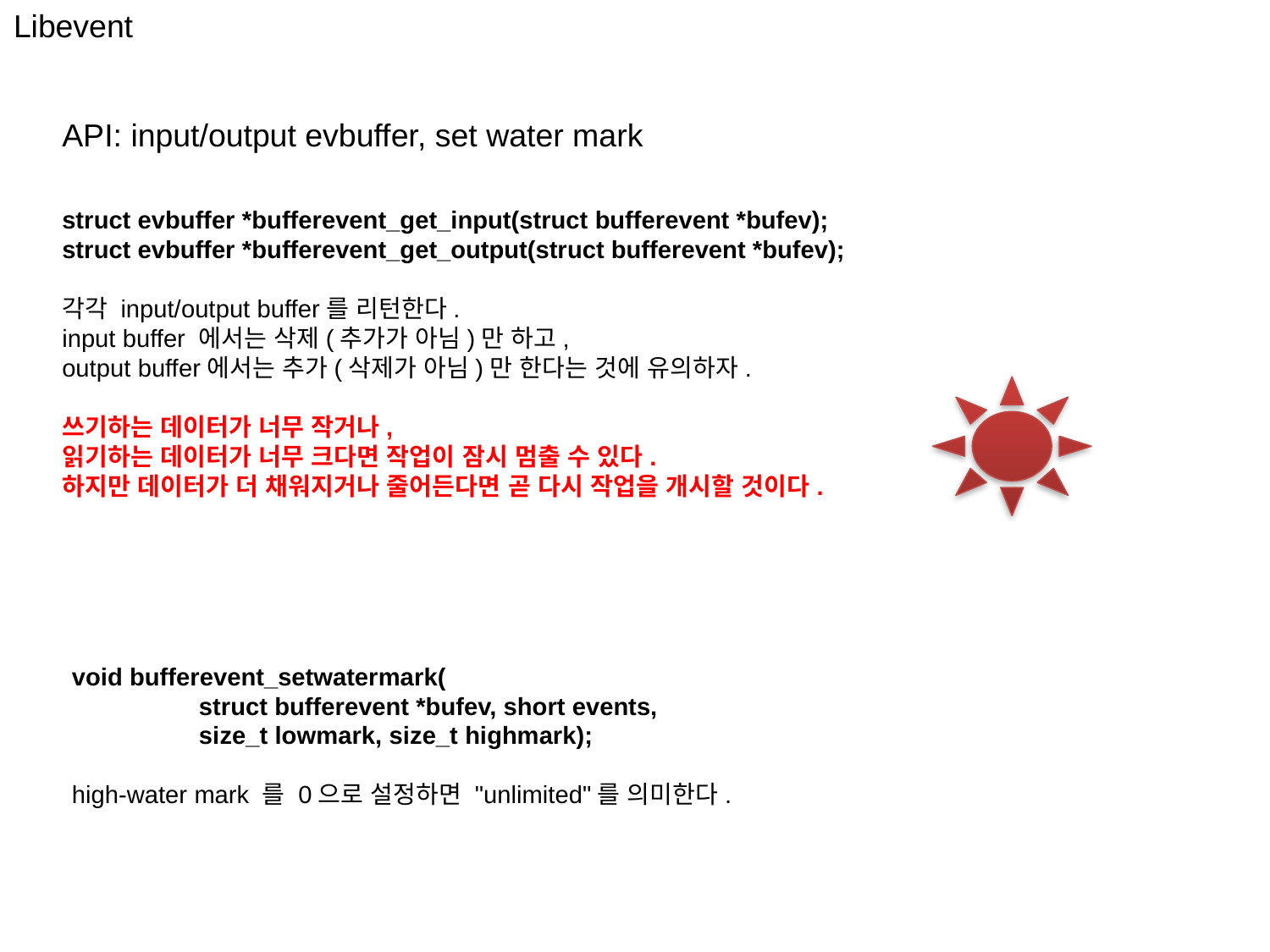

Libevent
API: input/output evbuffer, set water mark
struct evbuffer *bufferevent_get_input(struct bufferevent *bufev);
struct evbuffer *bufferevent_get_output(struct bufferevent *bufev);

각각 input/output buffer를 리턴한다.
input buffer 에서는 삭제(추가가 아님)만 하고,
output buffer에서는 추가(삭제가 아님)만 한다는 것에 유의하자.

쓰기하는 데이터가 너무 작거나,
읽기하는 데이터가 너무 크다면 작업이 잠시 멈출 수 있다.
하지만 데이터가 더 채워지거나 줄어든다면 곧 다시 작업을 개시할 것이다.

void bufferevent_setwatermark(
	struct bufferevent *bufev, short events,
	size_t lowmark, size_t highmark);

high-water mark 를 0으로 설정하면 "unlimited"를 의미한다.